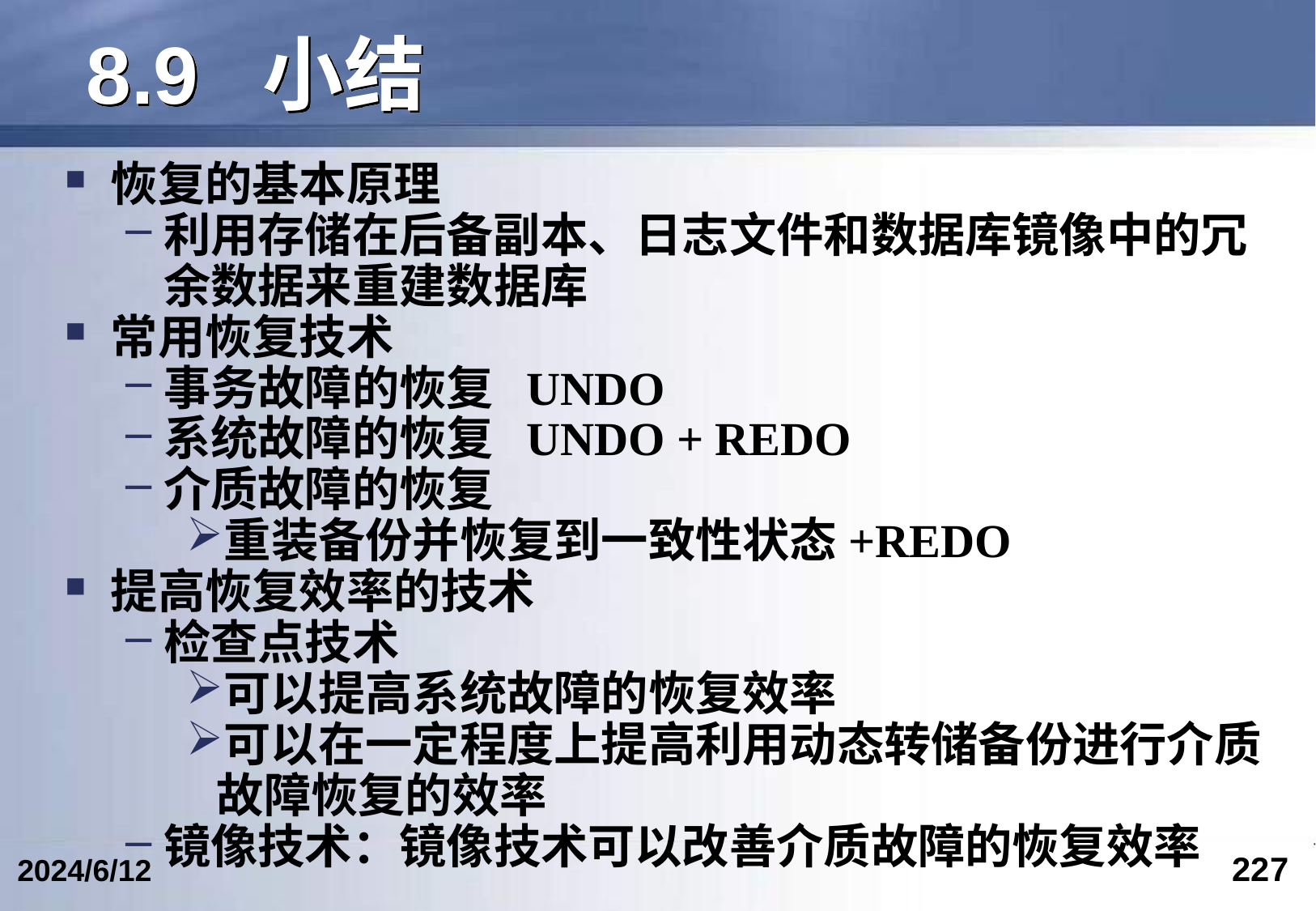

# 8.9  小结
恢复的基本原理
利用存储在后备副本、日志文件和数据库镜像中的冗余数据来重建数据库
常用恢复技术
事务故障的恢复  UNDO
系统故障的恢复  UNDO + REDO
介质故障的恢复
重装备份并恢复到一致性状态+REDO
提高恢复效率的技术
检查点技术
可以提高系统故障的恢复效率
可以在一定程度上提高利用动态转储备份进行介质故障恢复的效率
镜像技术：镜像技术可以改善介质故障的恢复效率
227
2024/6/12